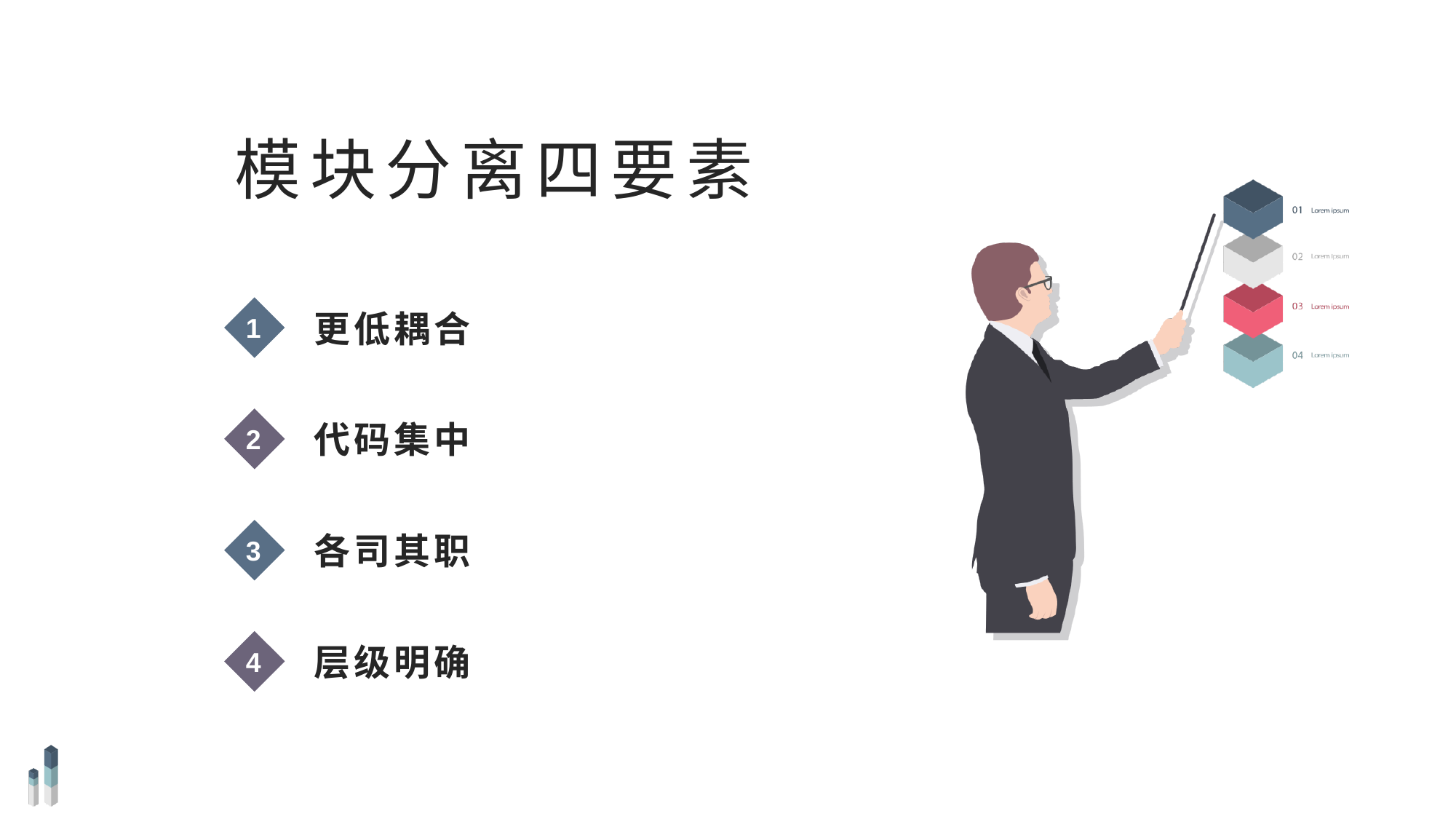

模块分离四要素
更低耦合

1
代码集中

2
各司其职

3
层级明确

4